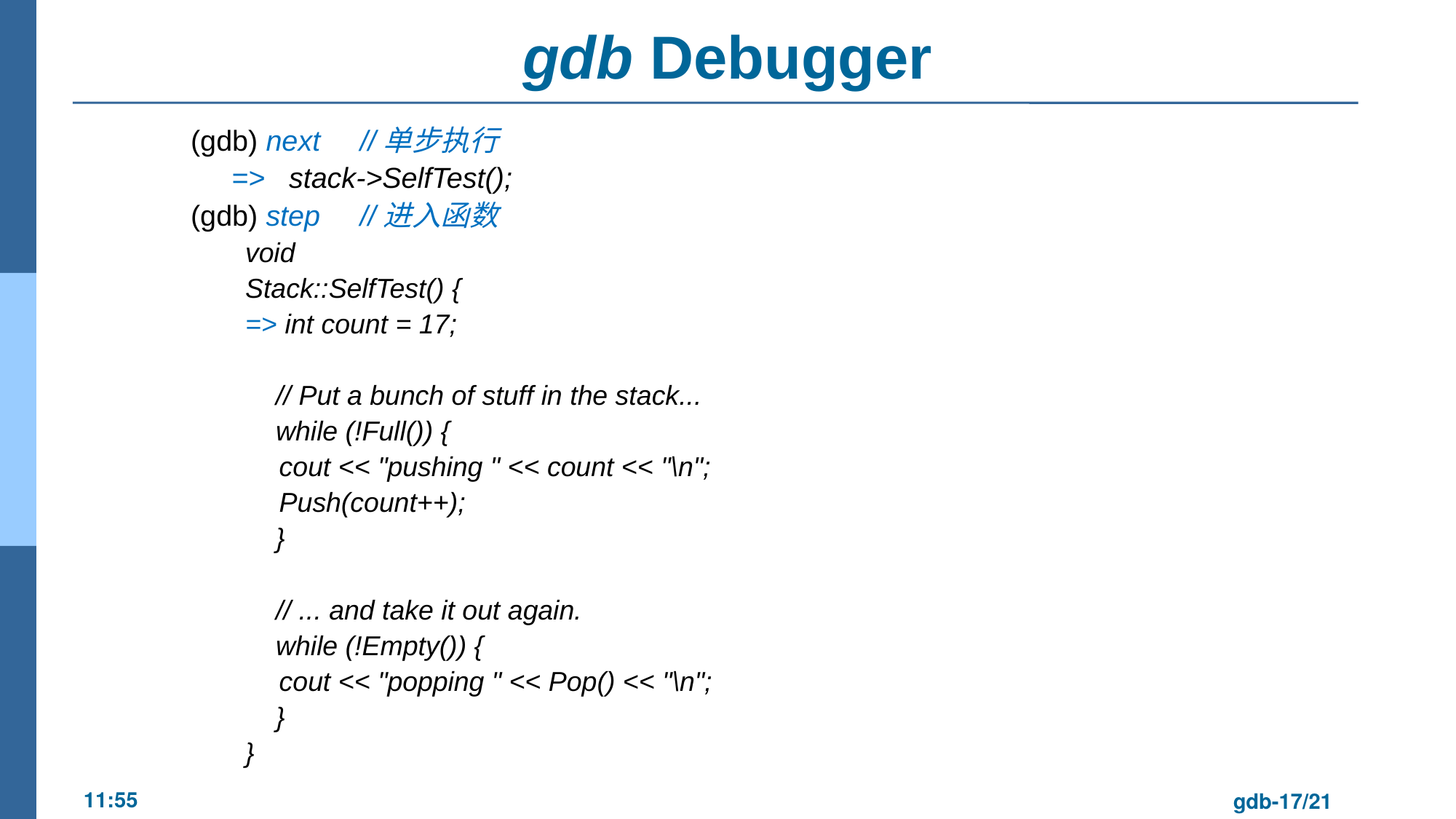

# gdb Debugger
(gdb) next     //单步执行
	=>   stack->SelfTest();
(gdb) step     //进入函数
void
Stack::SelfTest() {
=> int count = 17;

    // Put a bunch of stuff in the stack...
    while (!Full()) {
	cout << "pushing " << count << "\n";
	Push(count++);
    }

    // ... and take it out again.
    while (!Empty()) {
	cout << "popping " << Pop() << "\n";
    }
}